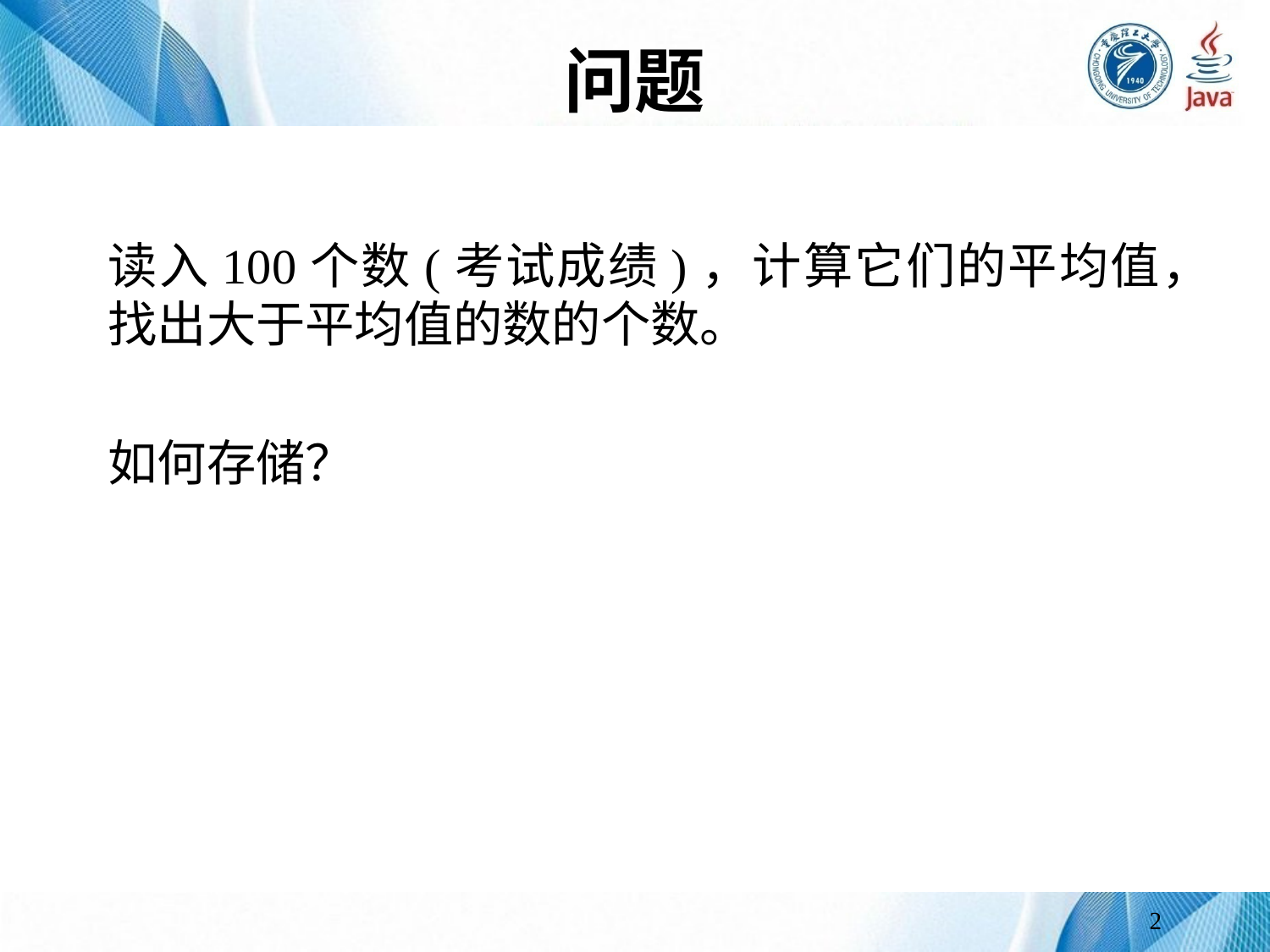

# 问题

读入100个数(考试成绩)，计算它们的平均值，找出大于平均值的数的个数。

如何存储？
2